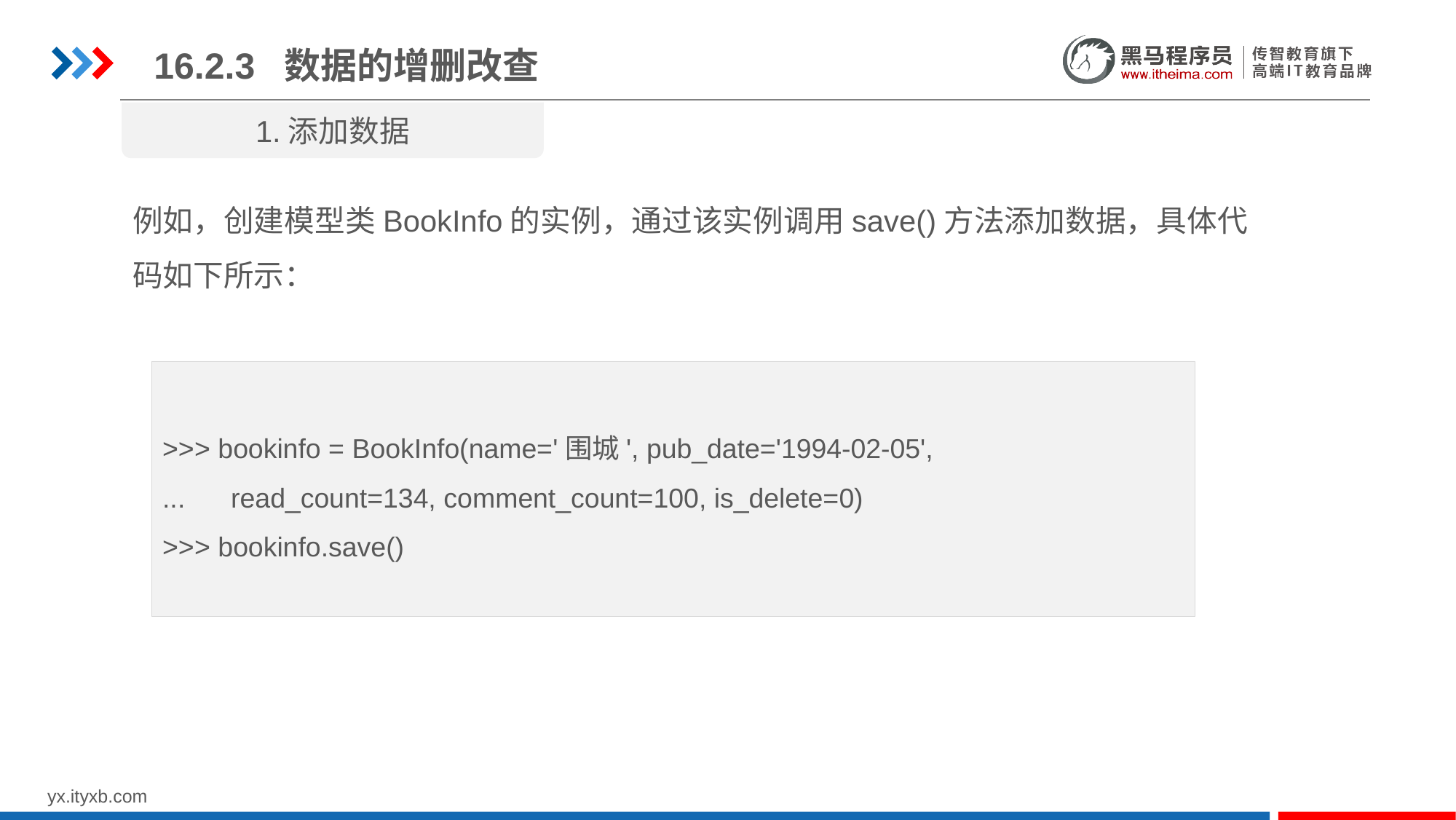

16.2.3  数据的增删改查

1.添加数据
例如，创建模型类BookInfo的实例，通过该实例调用save()方法添加数据，具体代码如下所示：
>>> bookinfo = BookInfo(name='围城', pub_date='1994-02-05',
...      read_count=134, comment_count=100, is_delete=0)
>>> bookinfo.save()